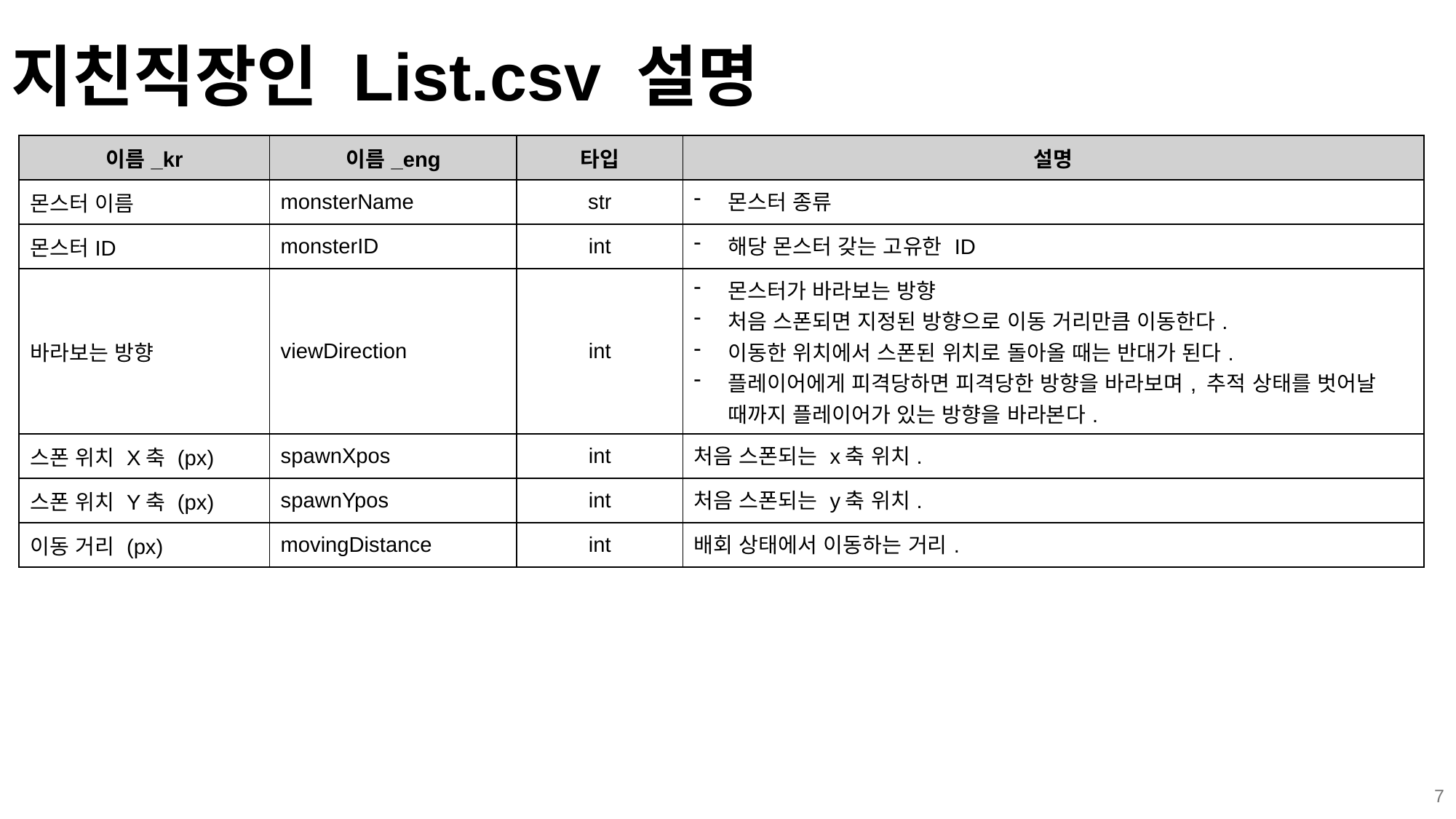

# 지친직장인 List.csv 설명
| 이름\_kr | 이름\_eng | 타입 | 설명 |
| --- | --- | --- | --- |
| 몬스터 이름 | monsterName | str | 몬스터 종류 |
| 몬스터ID | monsterID | int | 해당 몬스터 갖는 고유한 ID |
| 바라보는 방향 | viewDirection | int | 몬스터가 바라보는 방향 처음 스폰되면 지정된 방향으로 이동 거리만큼 이동한다. 이동한 위치에서 스폰된 위치로 돌아올 때는 반대가 된다. 플레이어에게 피격당하면 피격당한 방향을 바라보며, 추적 상태를 벗어날 때까지 플레이어가 있는 방향을 바라본다. |
| 스폰 위치 X축 (px) | spawnXpos | int | 처음 스폰되는 x축 위치. |
| 스폰 위치 Y축 (px) | spawnYpos | int | 처음 스폰되는 y축 위치. |
| 이동 거리 (px) | movingDistance | int | 배회 상태에서 이동하는 거리. |
7